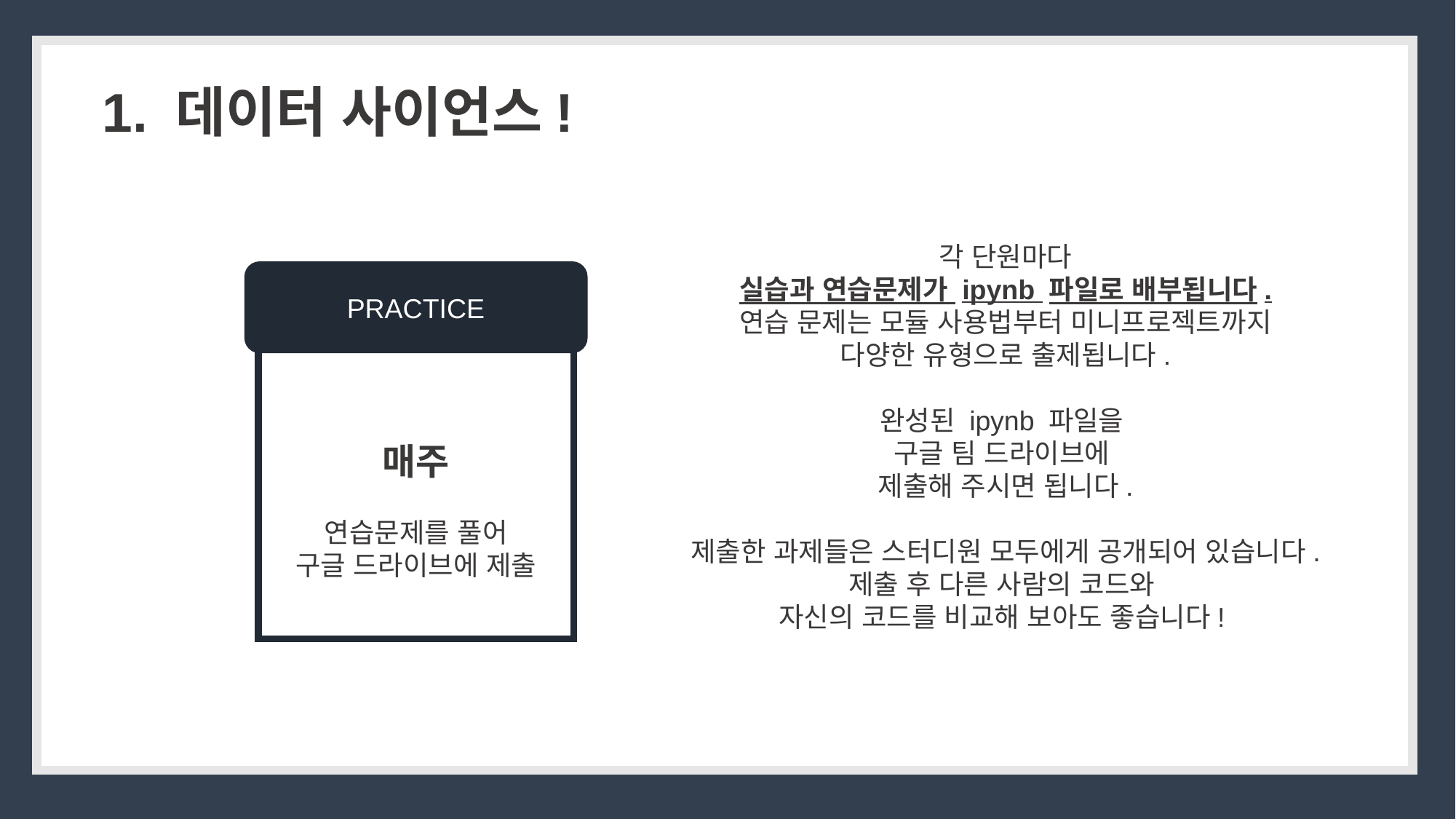

1. 데이터 사이언스!
각 단원마다
실습과 연습문제가 ipynb 파일로 배부됩니다.
연습 문제는 모듈 사용법부터 미니프로젝트까지
다양한 유형으로 출제됩니다.

완성된 ipynb 파일을
구글 팀 드라이브에
제출해 주시면 됩니다.

제출한 과제들은 스터디원 모두에게 공개되어 있습니다.
제출 후 다른 사람의 코드와
자신의 코드를 비교해 보아도 좋습니다!

PRACTICE

매주

연습문제를 풀어
구글 드라이브에 제출